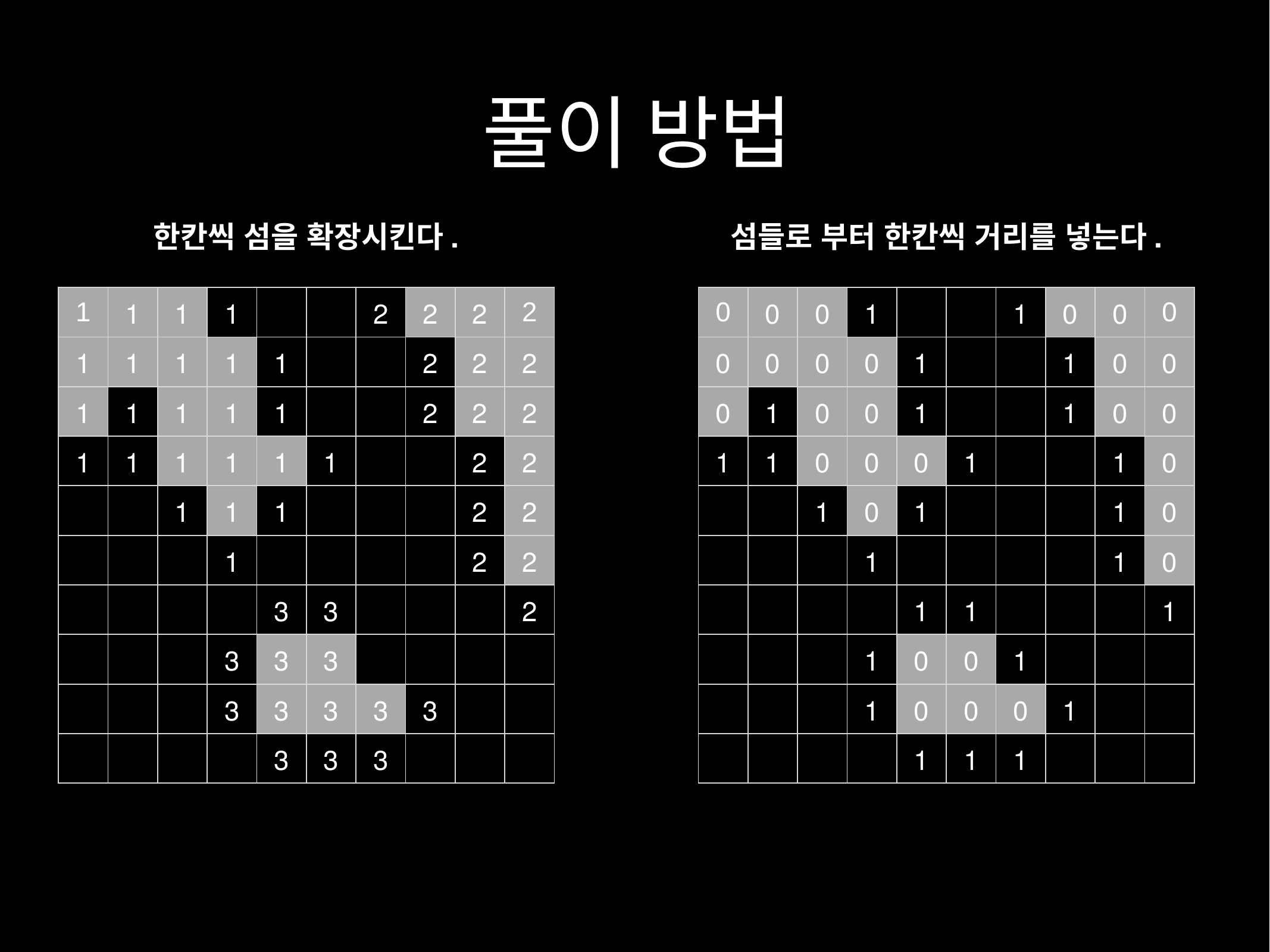

# 풀이 방법
한칸씩 섬을 확장시킨다.
섬들로 부터 한칸씩 거리를 넣는다.
| 1 | 1 | 1 | 1 |  |  | 2 | 2 | 2 | 2 |
| --- | --- | --- | --- | --- | --- | --- | --- | --- | --- |
| 1 | 1 | 1 | 1 | 1 |  |  | 2 | 2 | 2 |
| 1 | 1 | 1 | 1 | 1 |  |  | 2 | 2 | 2 |
| 1 | 1 | 1 | 1 | 1 | 1 |  |  | 2 | 2 |
|  |  | 1 | 1 | 1 |  |  |  | 2 | 2 |
|  |  |  | 1 |  |  |  |  | 2 | 2 |
|  |  |  |  | 3 | 3 |  |  |  | 2 |
|  |  |  | 3 | 3 | 3 |  |  |  |  |
|  |  |  | 3 | 3 | 3 | 3 | 3 |  |  |
|  |  |  |  | 3 | 3 | 3 |  |  |  |
| 0 | 0 | 0 | 1 |  |  | 1 | 0 | 0 | 0 |
| --- | --- | --- | --- | --- | --- | --- | --- | --- | --- |
| 0 | 0 | 0 | 0 | 1 |  |  | 1 | 0 | 0 |
| 0 | 1 | 0 | 0 | 1 |  |  | 1 | 0 | 0 |
| 1 | 1 | 0 | 0 | 0 | 1 |  |  | 1 | 0 |
|  |  | 1 | 0 | 1 |  |  |  | 1 | 0 |
|  |  |  | 1 |  |  |  |  | 1 | 0 |
|  |  |  |  | 1 | 1 |  |  |  | 1 |
|  |  |  | 1 | 0 | 0 | 1 |  |  |  |
|  |  |  | 1 | 0 | 0 | 0 | 1 |  |  |
|  |  |  |  | 1 | 1 | 1 |  |  |  |